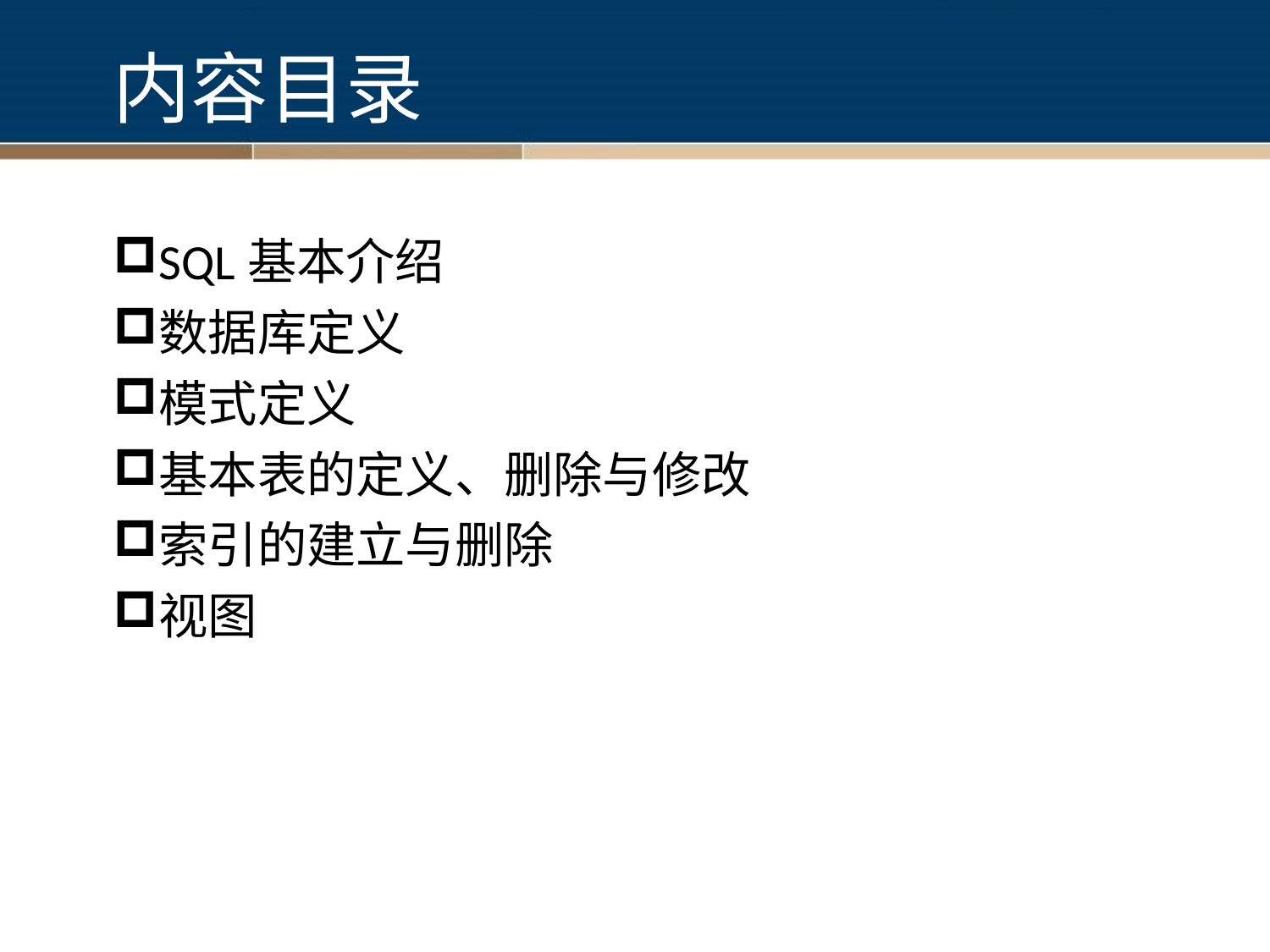

# 内容目录
SQL基本介绍
数据库定义
模式定义
基本表的定义、删除与修改
索引的建立与删除
视图